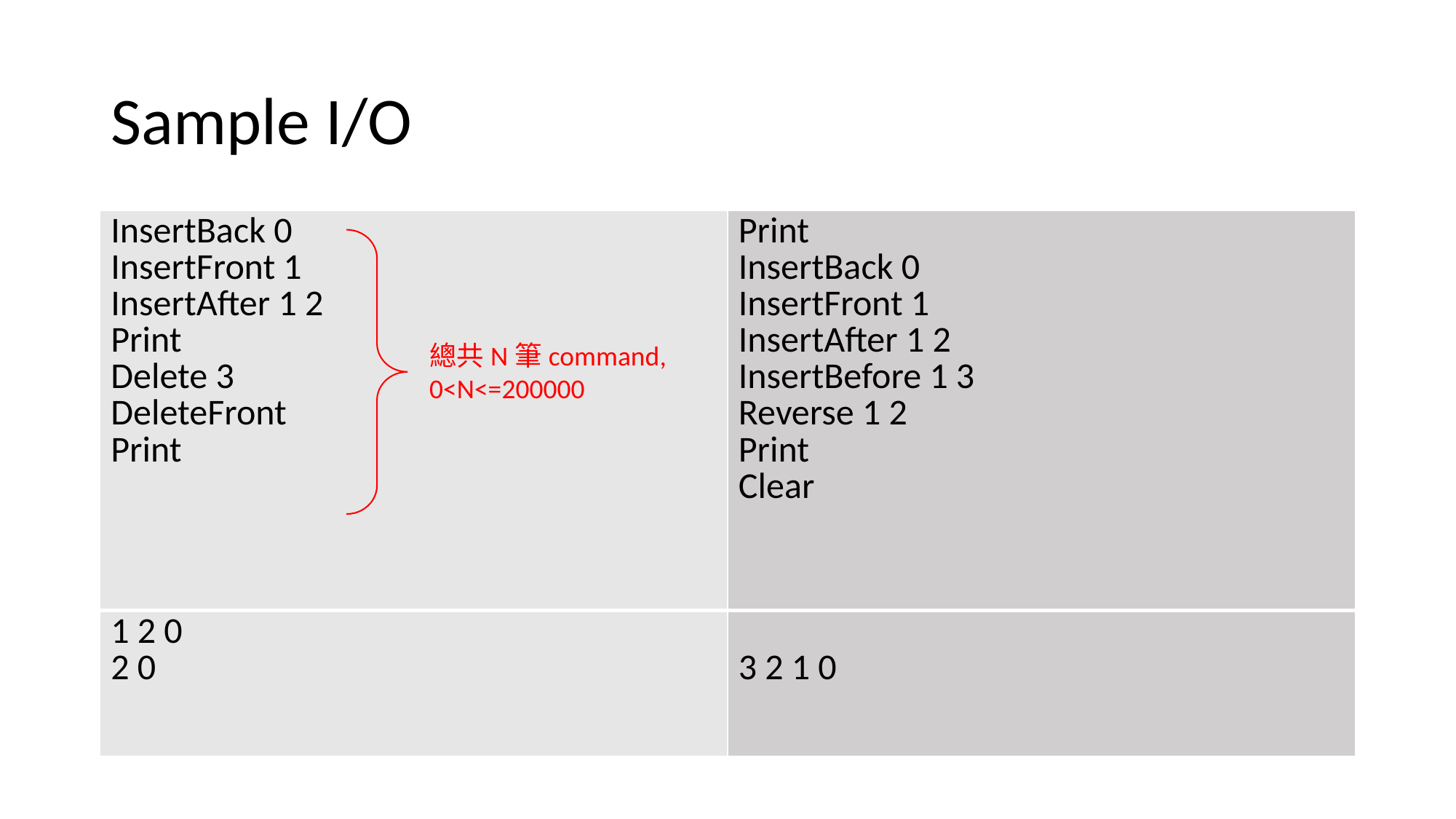

# Sample I/O
| InsertBack 0 InsertFront 1 InsertAfter 1 2 Print Delete 3 DeleteFront Print | Print InsertBack 0 InsertFront 1 InsertAfter 1 2 InsertBefore 1 3 Reverse 1 2 Print Clear |
| --- | --- |
| 1 2 0 2 0 | 3 2 1 0 |

總共N筆command, 0<N<=200000